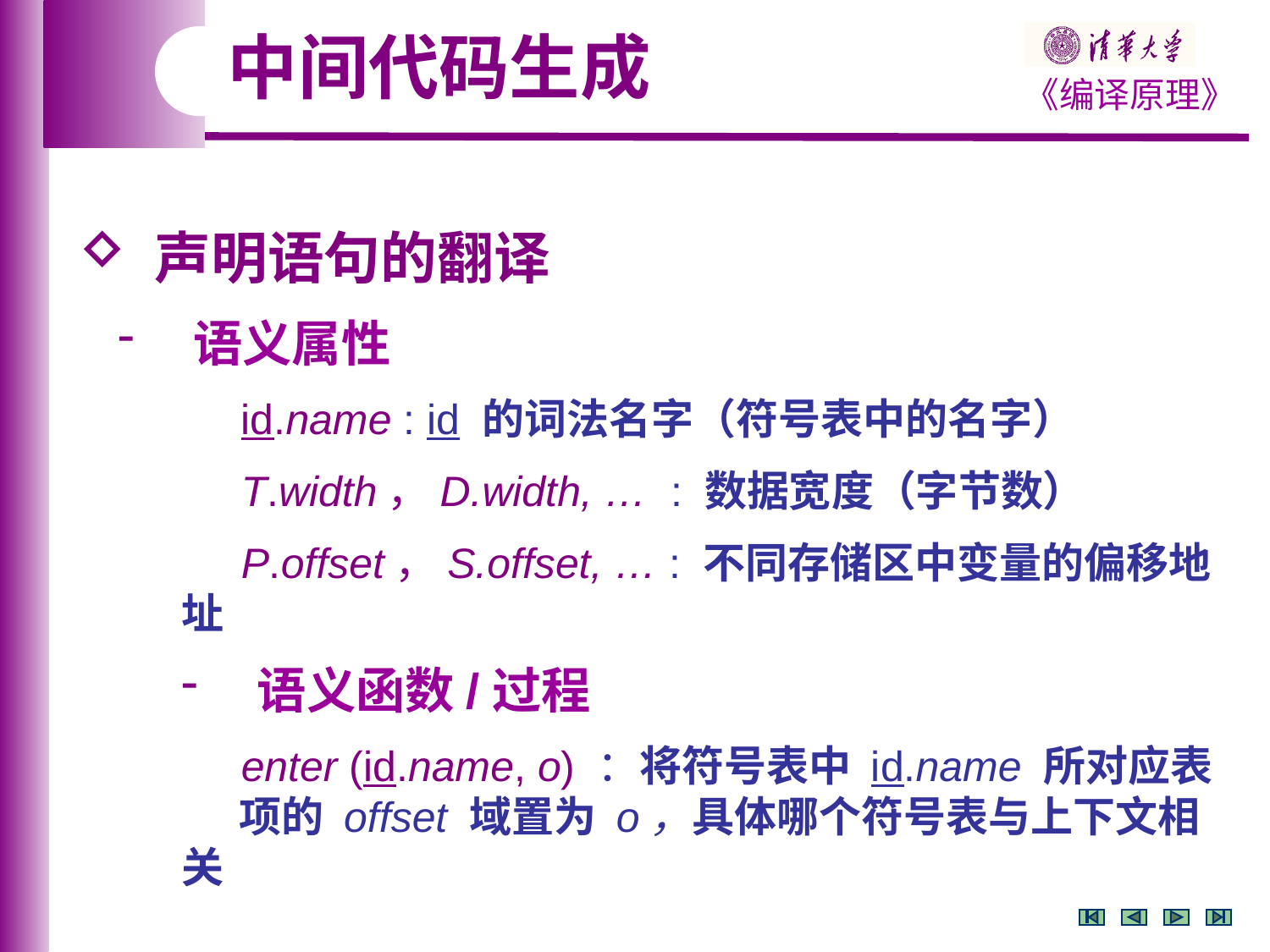

中间代码生成
 声明语句的翻译
   语义属性

     id.name : id 的词法名字（符号表中的名字）

     T.width，D.width, …  : 数据宽度（字节数）

     P.offset，S.offset, … : 不同存储区中变量的偏移地址

   语义函数/过程

     enter (id.name, o) ：将符号表中 id.name 所对应表
     项的 offset 域置为 o，具体哪个符号表与上下文相关